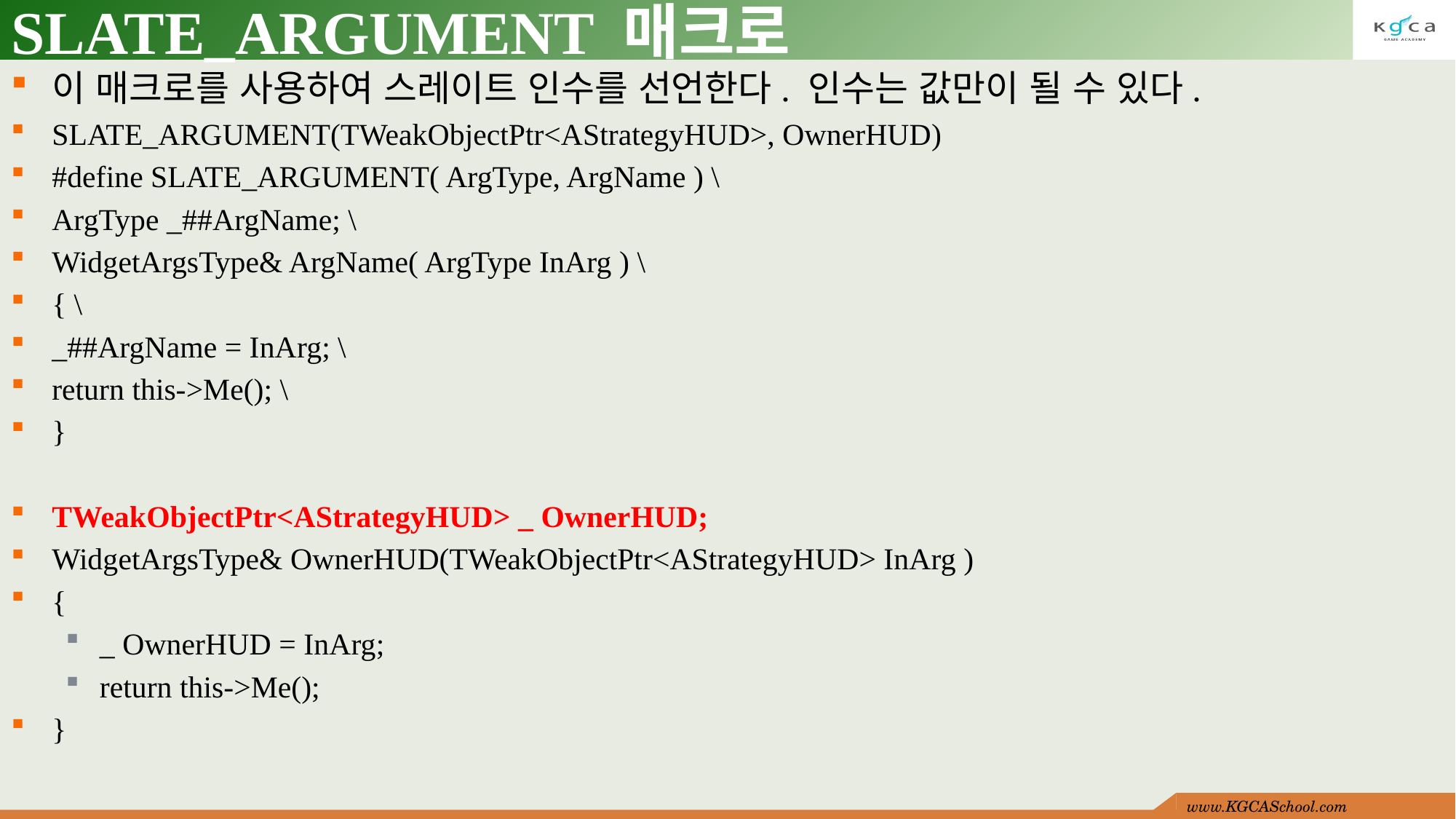

# SLATE_ARGUMENT 매크로
이 매크로를 사용하여 스레이트 인수를 선언한다. 인수는 값만이 될 수 있다.
SLATE_ARGUMENT(TWeakObjectPtr<AStrategyHUD>, OwnerHUD)
#define SLATE_ARGUMENT( ArgType, ArgName ) \
ArgType _##ArgName; \
WidgetArgsType& ArgName( ArgType InArg ) \
{ \
_##ArgName = InArg; \
return this->Me(); \
}

TWeakObjectPtr<AStrategyHUD> _ OwnerHUD;
WidgetArgsType& OwnerHUD(TWeakObjectPtr<AStrategyHUD> InArg )
{
_ OwnerHUD = InArg;
return this->Me();
}